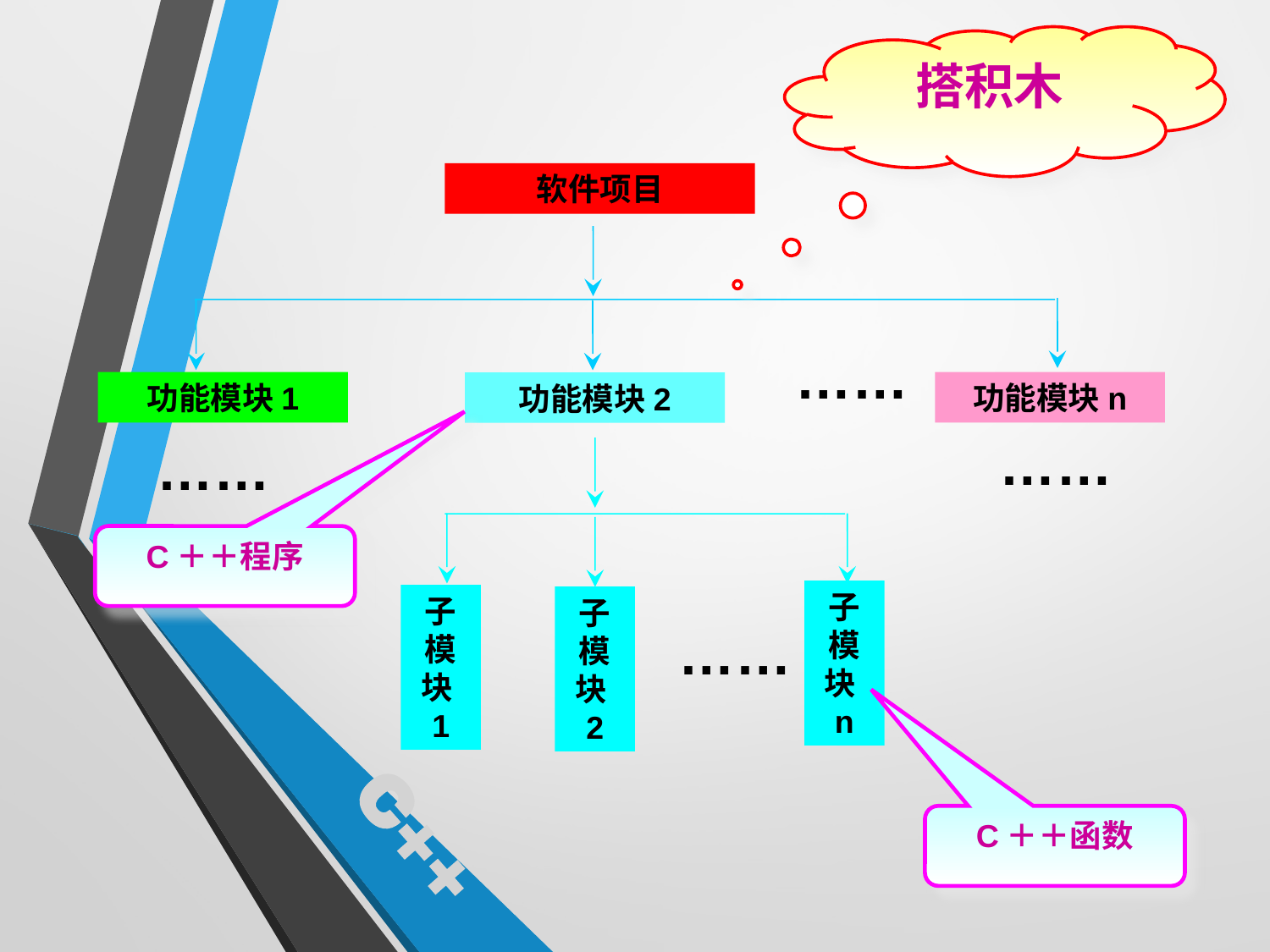

搭积木
软件项目

……
功能模块1
功能模块n
功能模块2
……
……

C＋＋程序
子模块n
子模块1
子模块2
……
C＋＋函数